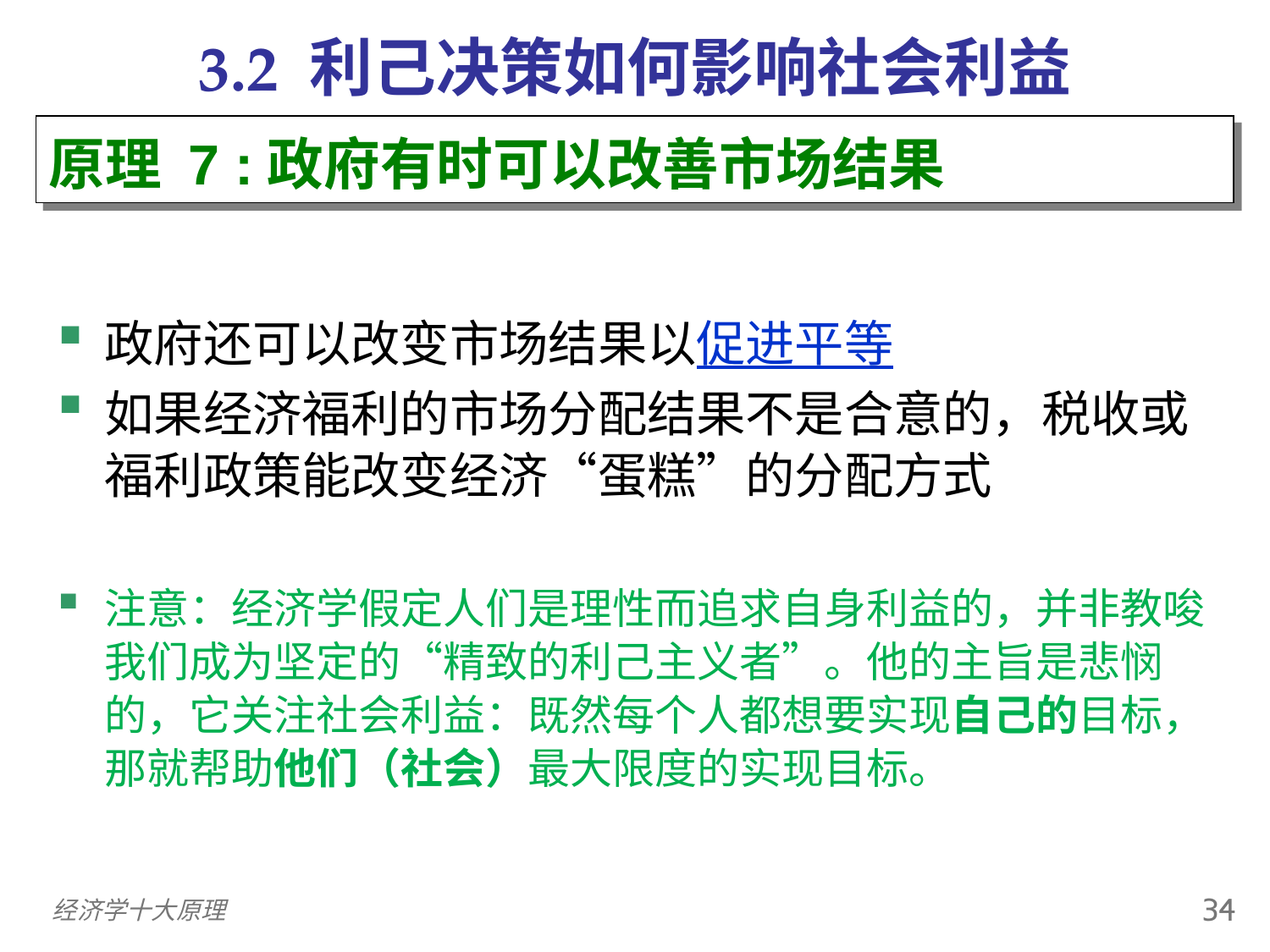

3.2 利己决策如何影响社会利益
原理 7 :政府有时可以改善市场结果
政府还可以改变市场结果以促进平等
如果经济福利的市场分配结果不是合意的，税收或福利政策能改变经济“蛋糕”的分配方式

注意：经济学假定人们是理性而追求自身利益的，并非教唆我们成为坚定的“精致的利己主义者”。他的主旨是悲悯的，它关注社会利益：既然每个人都想要实现自己的目标，那就帮助他们（社会）最大限度的实现目标。

34
经济学十大原理